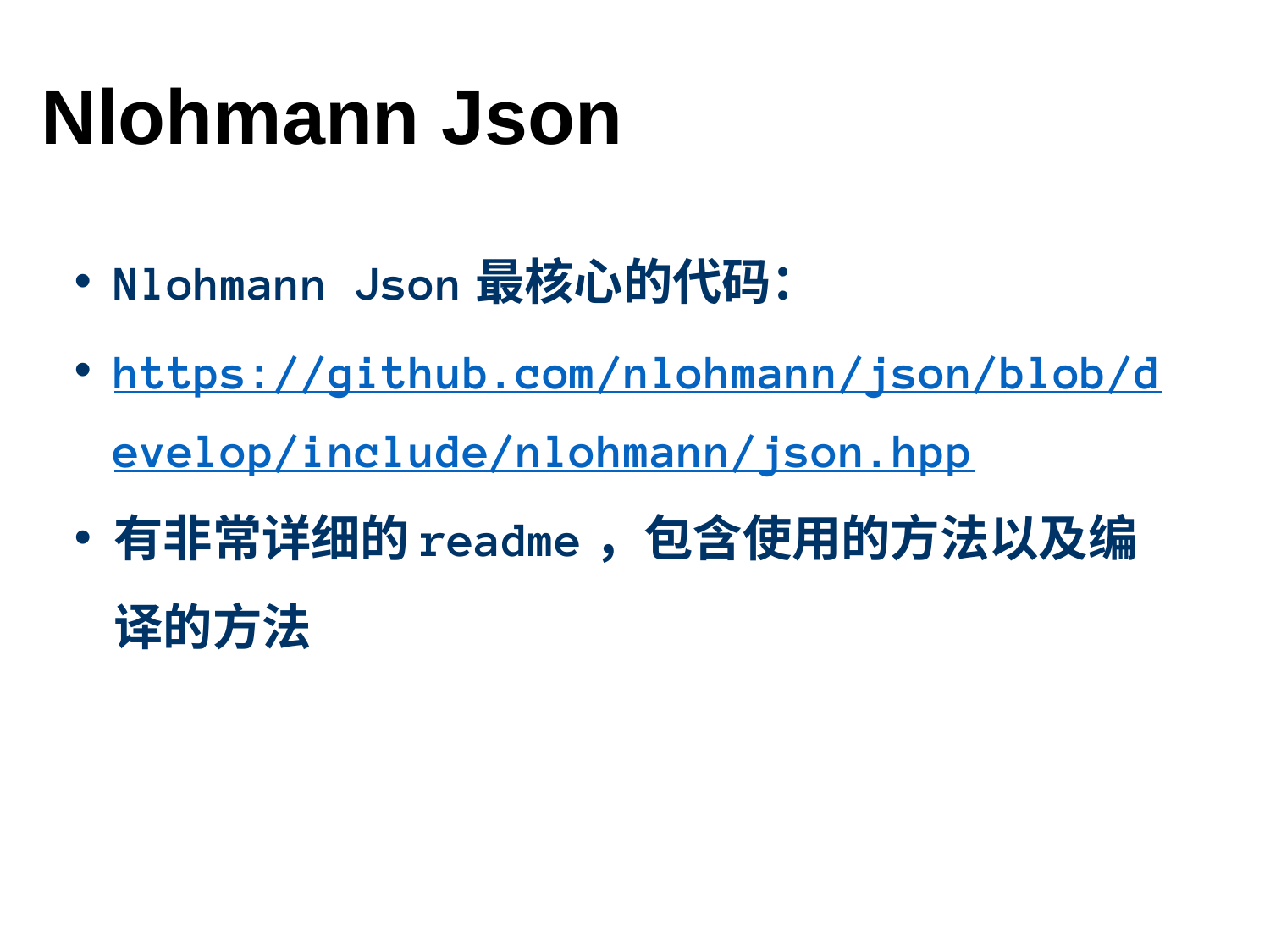

# Nlohmann Json
Nlohmann Json最核心的代码：
https://github.com/nlohmann/json/blob/develop/include/nlohmann/json.hpp
有非常详细的readme，包含使用的方法以及编译的方法